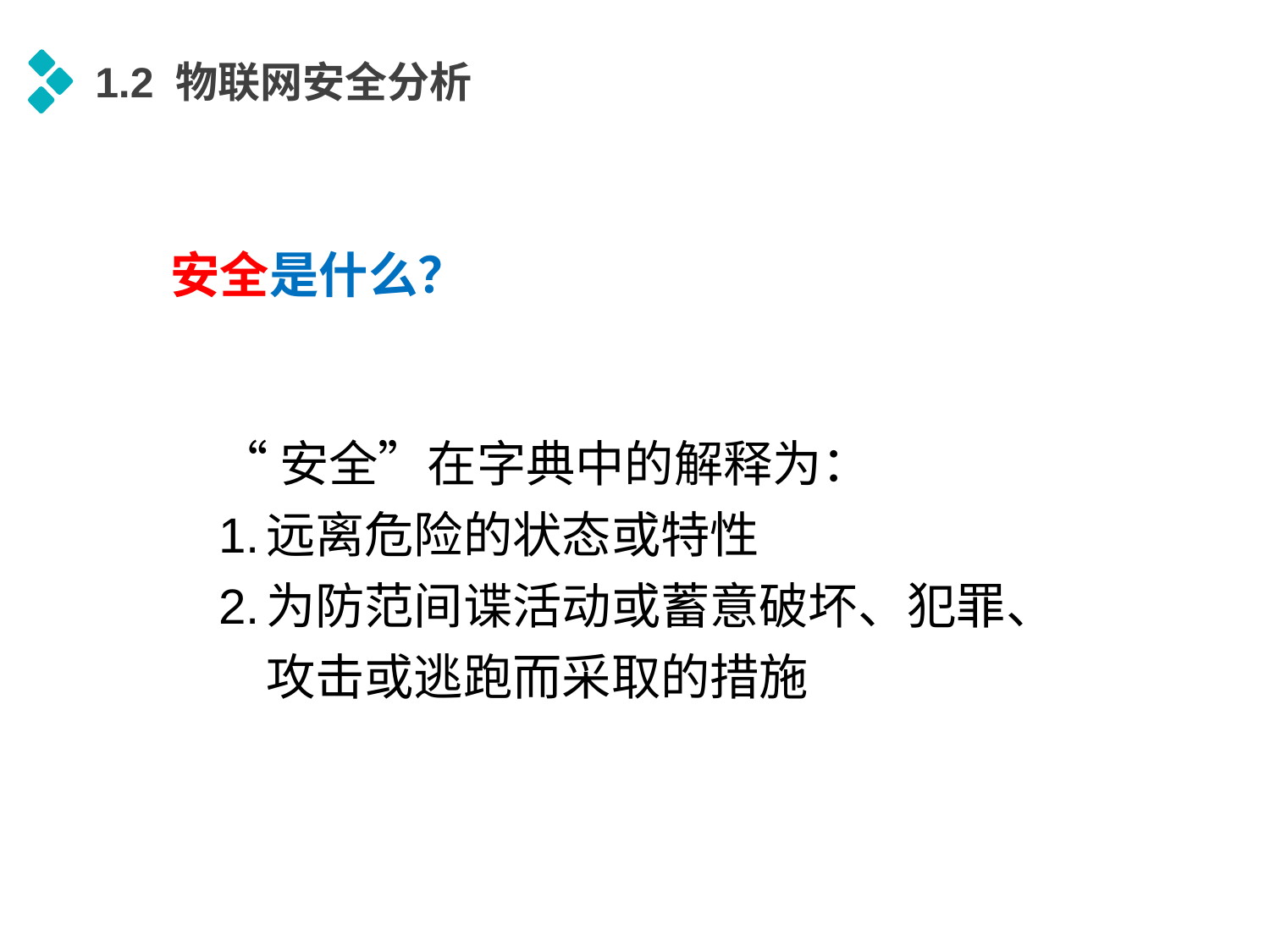

1.2 物联网安全分析

安全是什么？
“安全”在字典中的解释为：
远离危险的状态或特性
为防范间谍活动或蓄意破坏、犯罪、攻击或逃跑而采取的措施
延时符